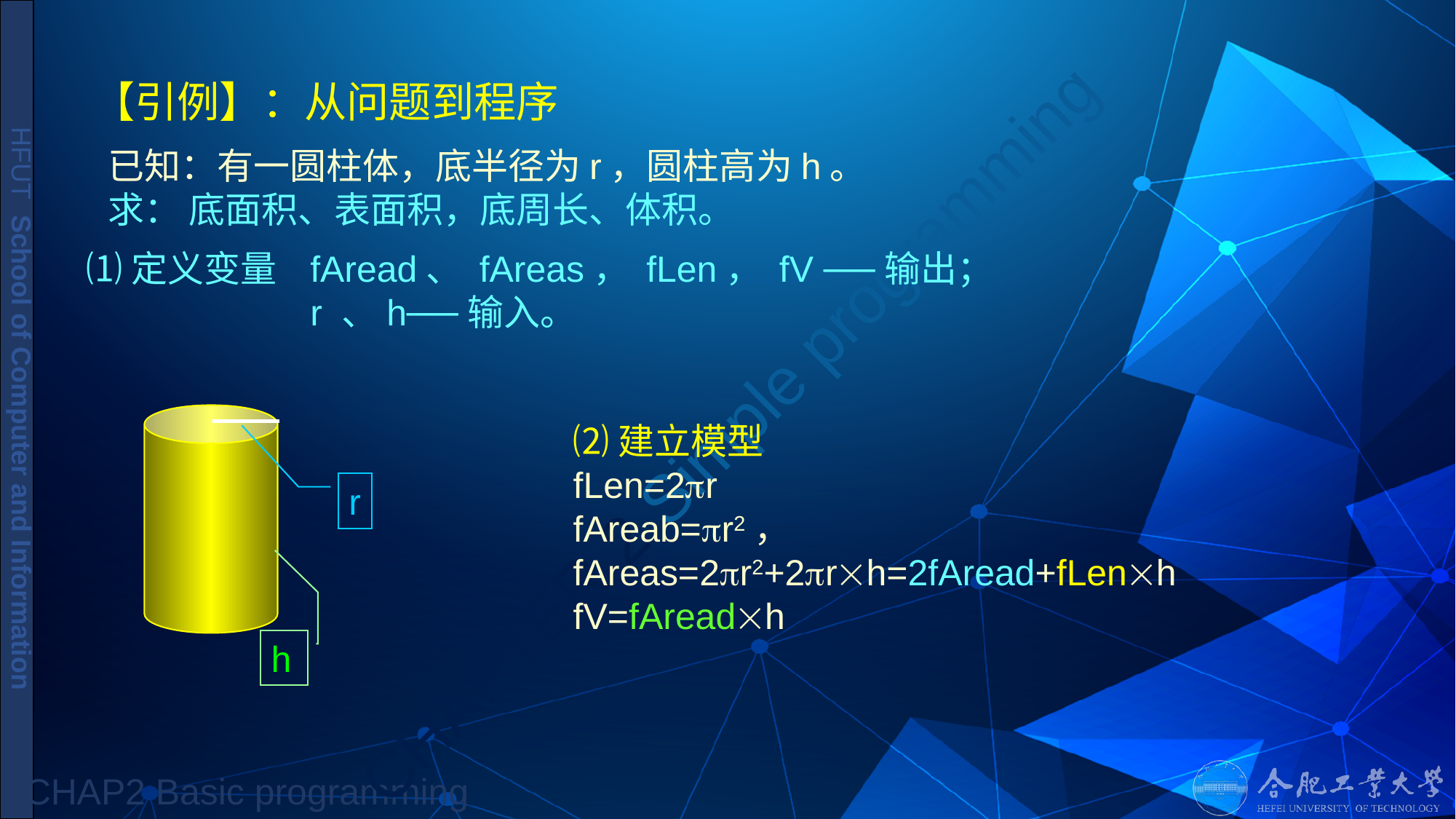

# 【引例】：从问题到程序
       已知：有一圆柱体，底半径为r，圆柱高为h。
       求： 底面积、表面积，底周长、体积。
⑴定义变量   fAread、 fAreas， fLen， fV ──输出；
                      r 、h──输入。

⑵建立模型
fLen=2πr
fAreab=πr2，
fAreas=2πr2+2πr×h=2fAread+fLen×h
fV=fAread×h

r
h